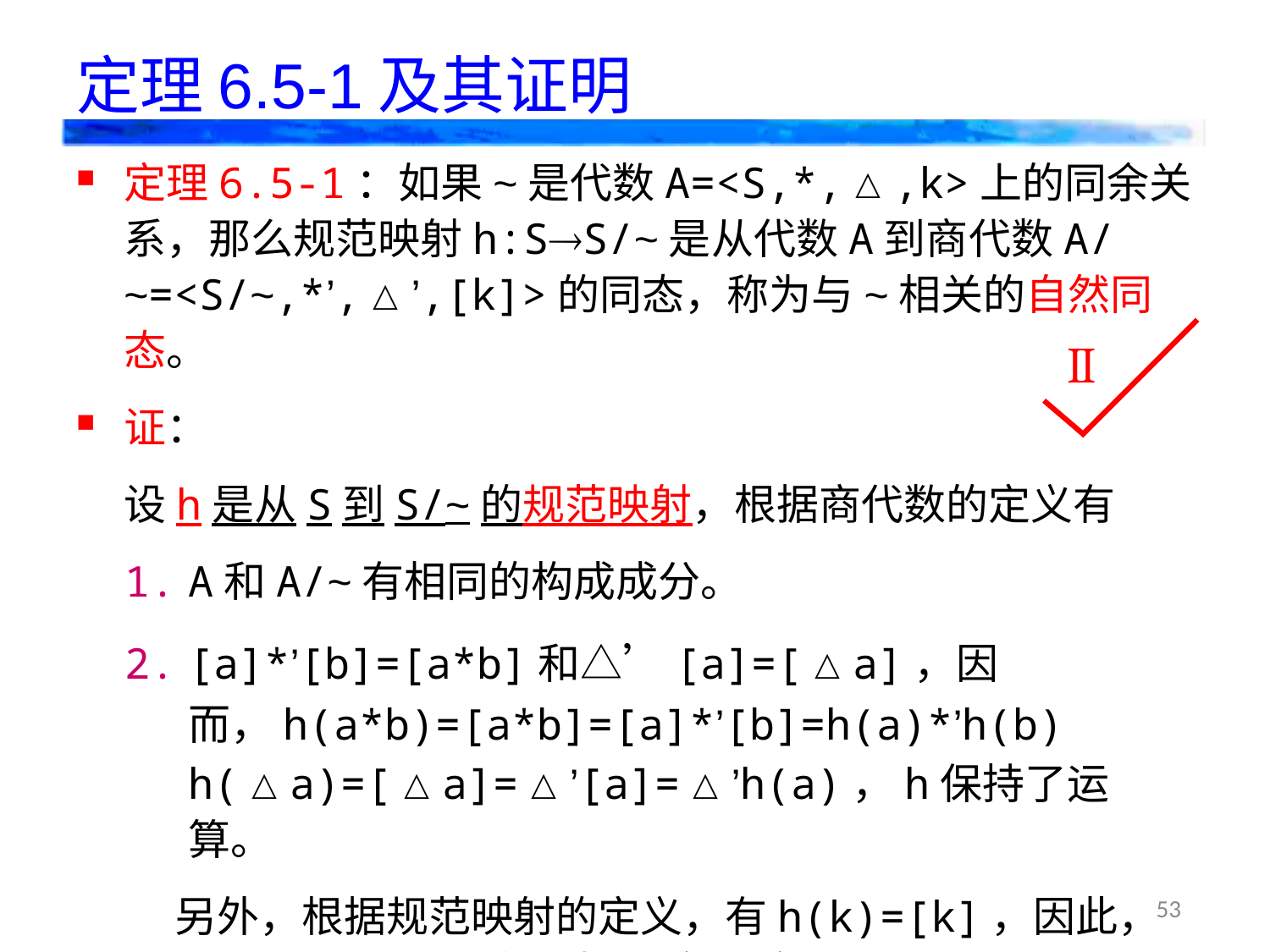

# 定理6.5-1及其证明
定理6.5-1：如果~是代数A=<S,*,△,k>上的同余关系，那么规范映射h:S→S/~是从代数A到商代数A/~=<S/~,*’,△’,[k]>的同态，称为与~相关的自然同态。
证：
设h是从S到S/~的规范映射，根据商代数的定义有
A和A/~有相同的构成成分。
[a]*’[b]=[a*b]和△’[a]=[△a]，因而，h(a*b)=[a*b]=[a]*’[b]=h(a)*’h(b)
h(△a)=[△a]=△’[a]=△’h(a)，h保持了运算。
另外，根据规范映射的定义，有h(k)=[k]，因此，h是从A到A/~的同态。（证毕）
Ⅱ
53